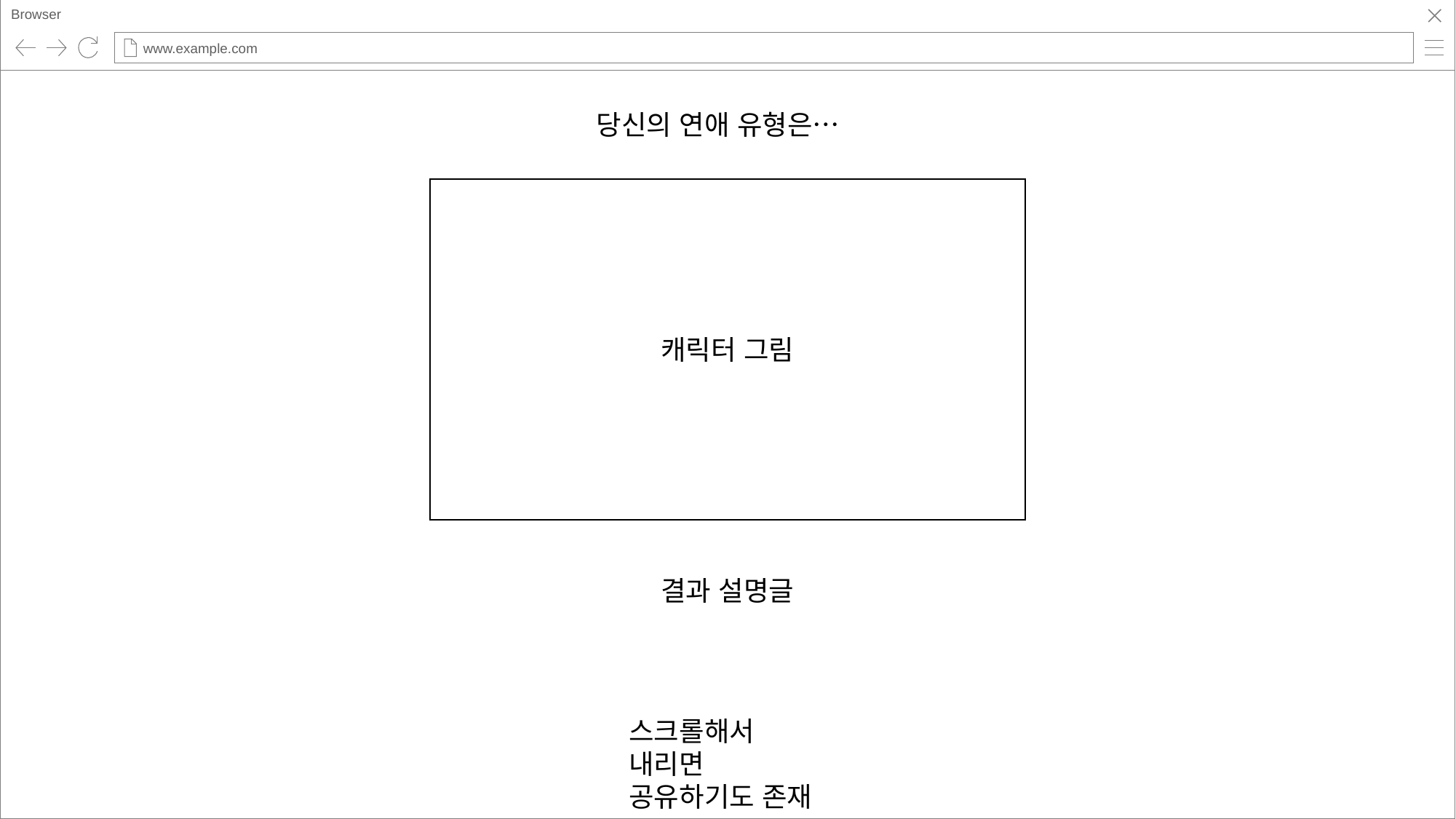

Browser

www.example.com

ㅅ
당신의 연애 유형은…
캐릭터 그림
결과 설명글
스크롤해서 내리면 공유하기도 존재